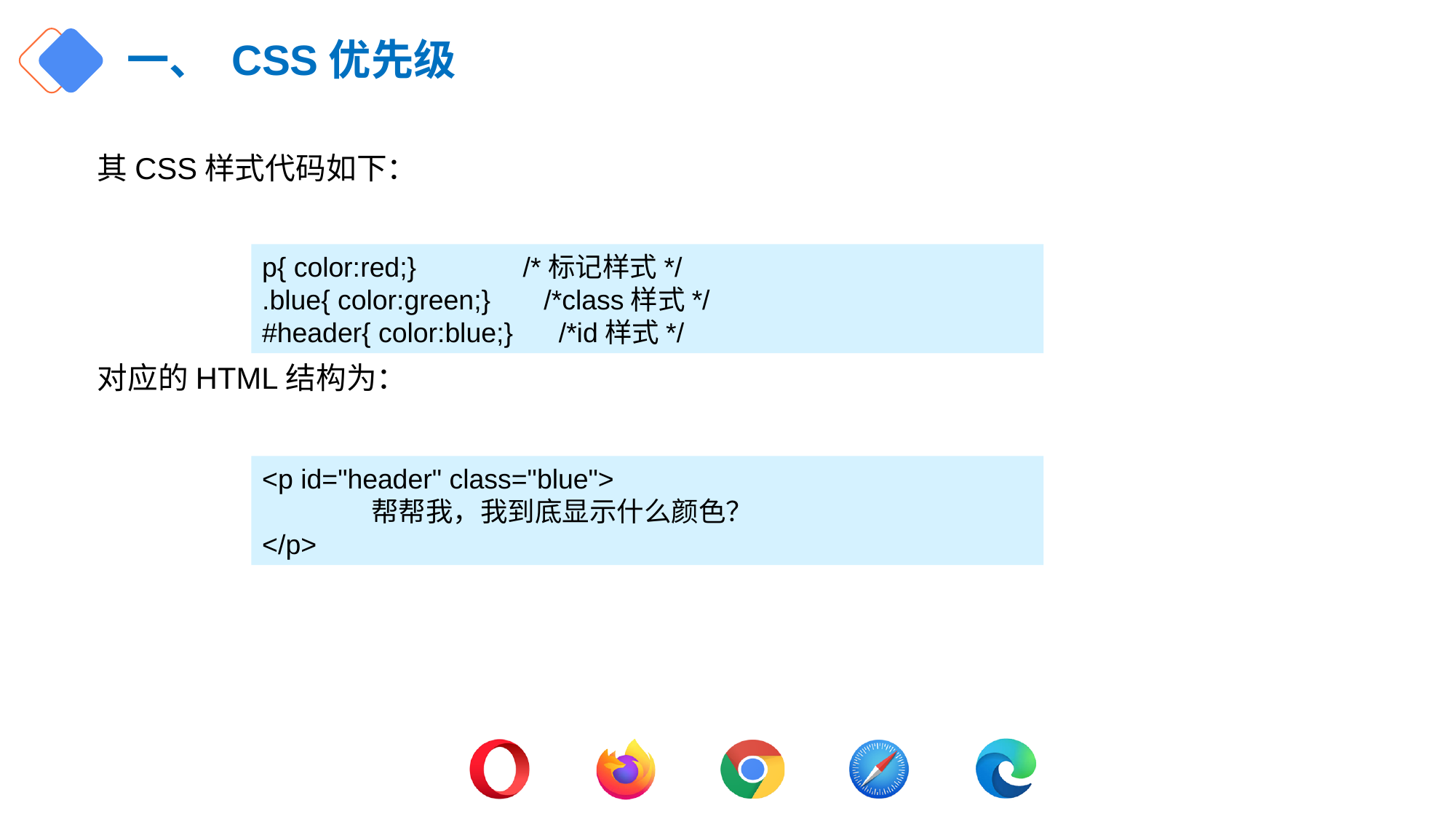

# 一、 CSS优先级
其CSS样式代码如下：

对应的HTML结构为：

p{ color:red;}              /*标记样式*/
.blue{ color:green;}       /*class样式*/
#header{ color:blue;}      /*id样式*/
<p id="header" class="blue">
	帮帮我，我到底显示什么颜色？
</p>